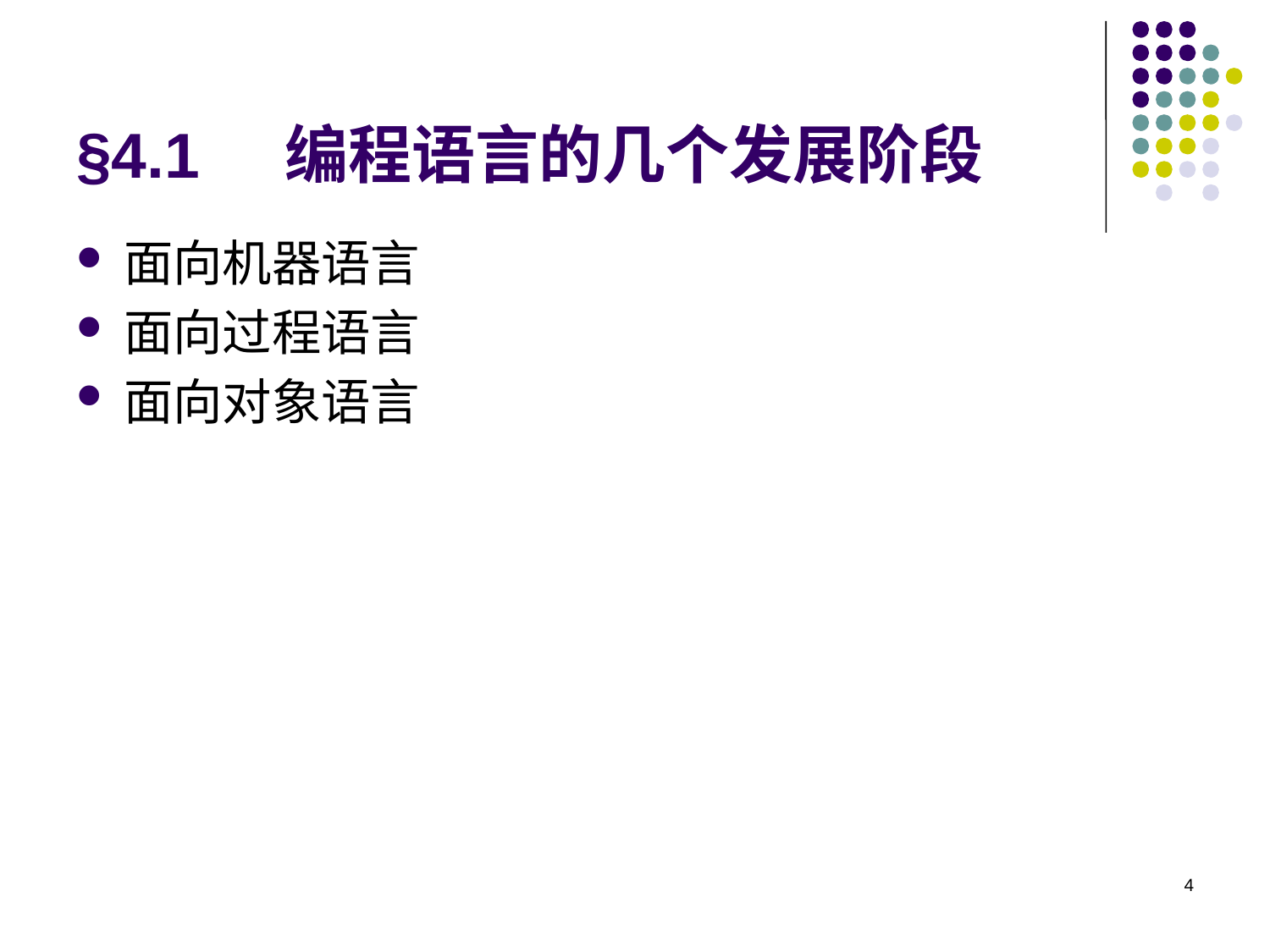

# §4.1    编程语言的几个发展阶段
面向机器语言
面向过程语言
面向对象语言

4